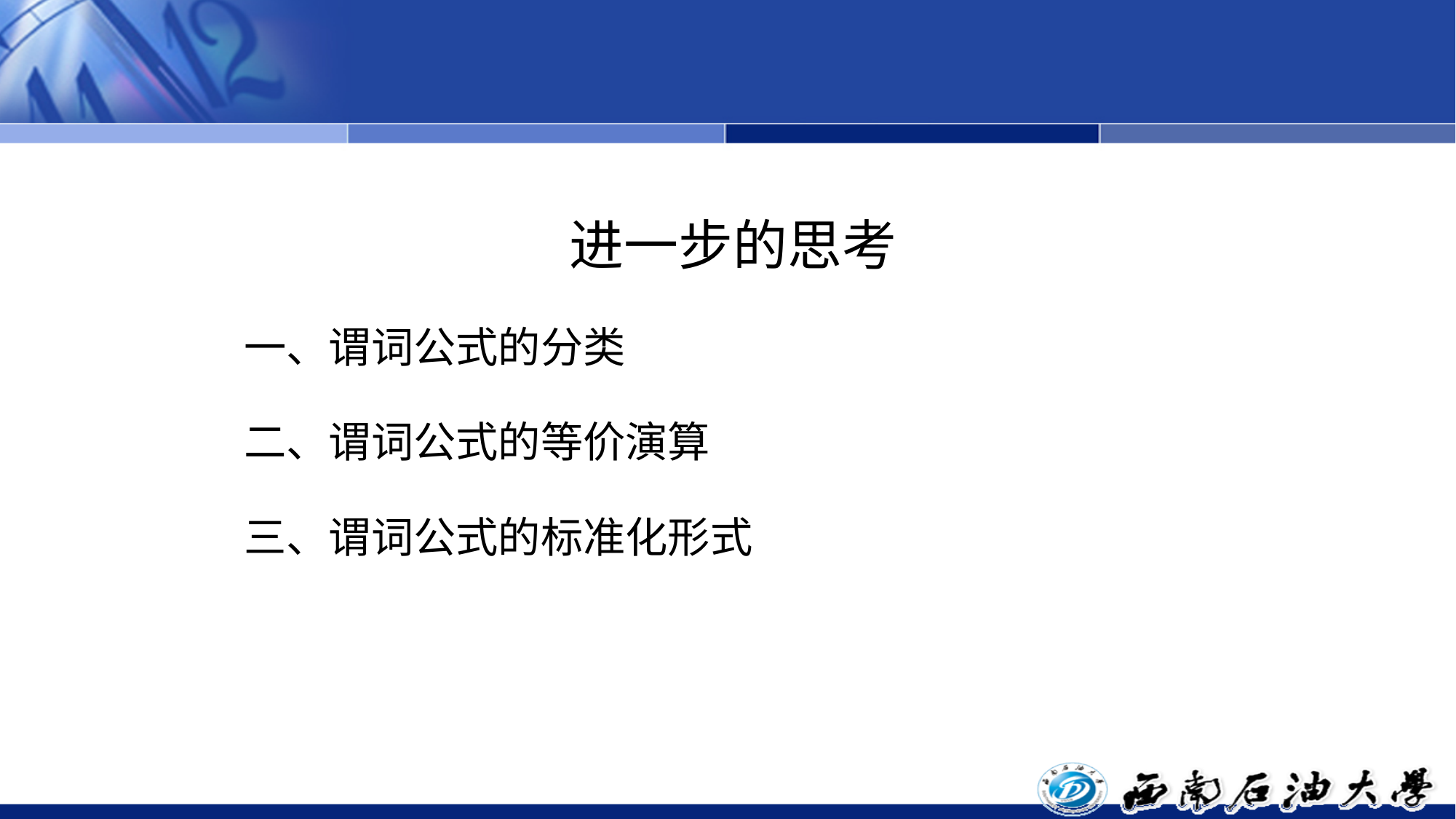

#
进一步的思考
一、谓词公式的分类
二、谓词公式的等价演算
三、谓词公式的标准化形式